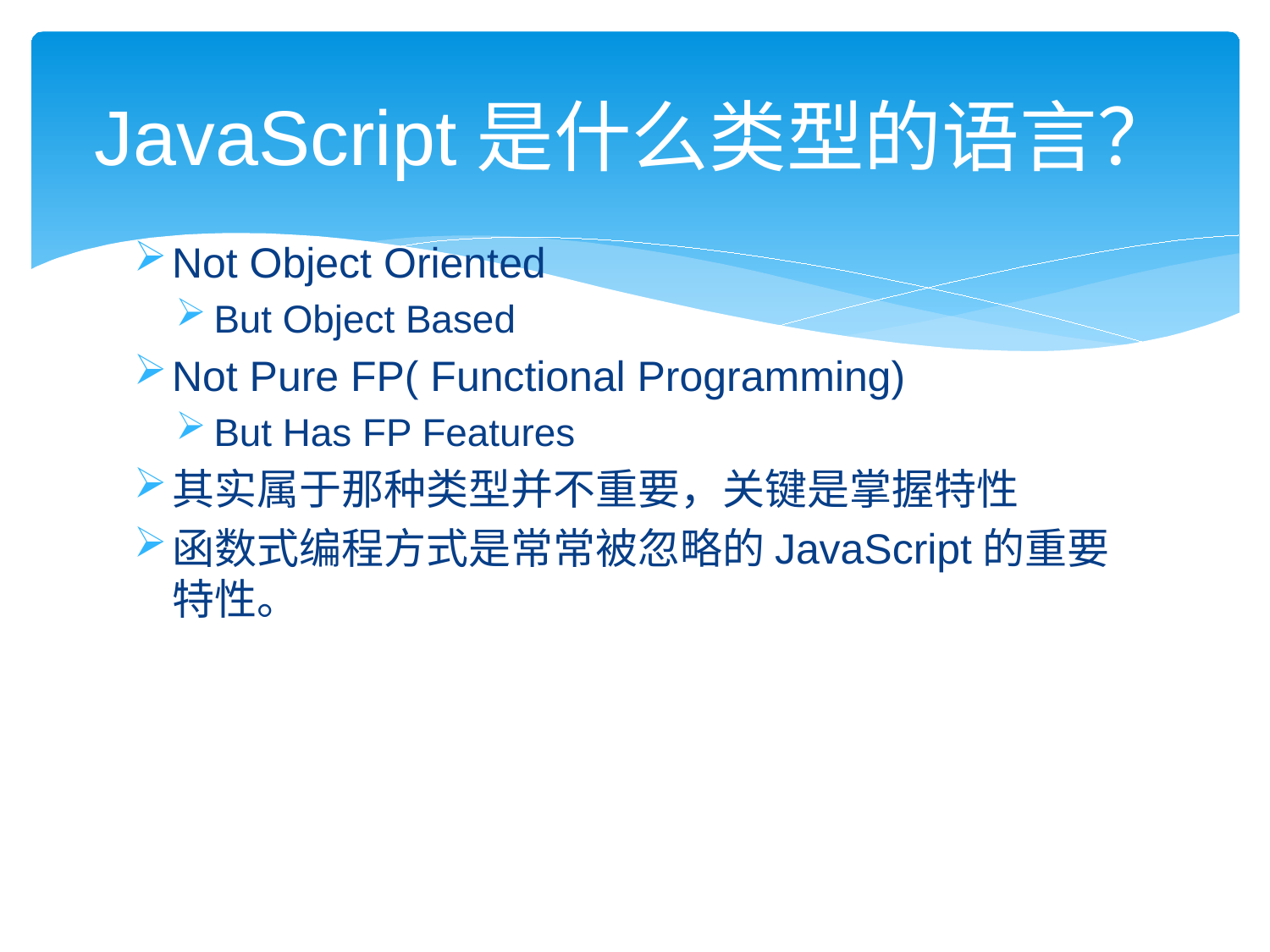

# JavaScript是什么类型的语言？

Not Object Oriented
But Object Based
Not Pure FP( Functional Programming)
But Has FP Features
其实属于那种类型并不重要，关键是掌握特性
函数式编程方式是常常被忽略的JavaScript的重要特性。